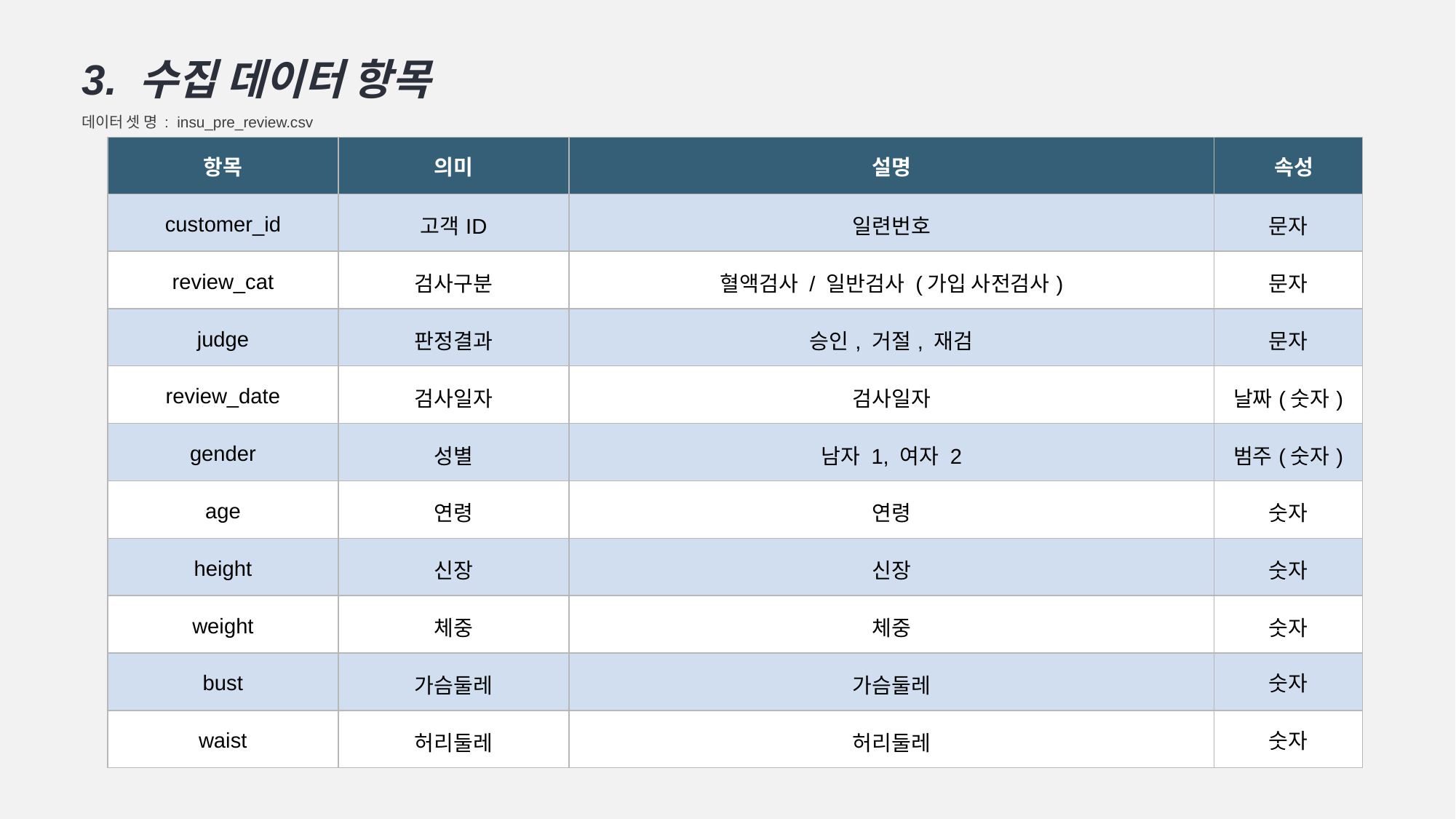

3. 수집 데이터 항목
데이터 셋 명 :  insu_pre_review.csv

| 항목 | 의미 | 설명 | 속성 |
| --- | --- | --- | --- |
| customer\_id | 고객ID | 일련번호 | 문자 |
| review\_cat | 검사구분 | 혈액검사 / 일반검사 (가입 사전검사) | 문자 |
| judge | 판정결과 | 승인, 거절, 재검 | 문자 |
| review\_date | 검사일자 | 검사일자 | 날짜(숫자) |
| gender | 성별 | 남자 1, 여자 2 | 범주(숫자) |
| age | 연령 | 연령 | 숫자 |
| height | 신장 | 신장 | 숫자 |
| weight | 체중 | 체중 | 숫자 |
| bust | 가슴둘레 | 가슴둘레 | 숫자 |
| waist | 허리둘레 | 허리둘레 | 숫자 |